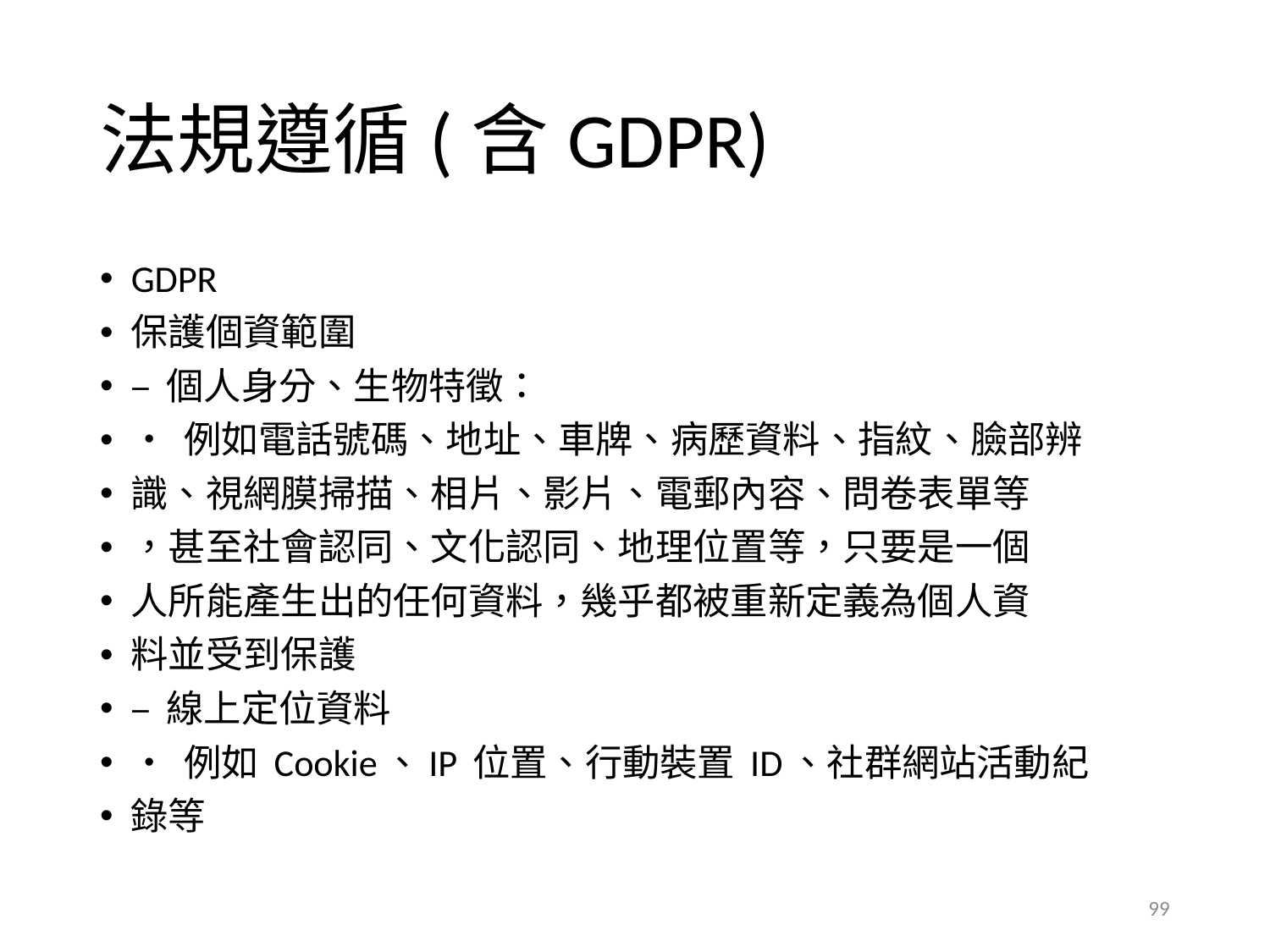

# 法規遵循(含GDPR)
GDPR
保護個資範圍
– 個人身分、生物特徵：
• 例如電話號碼、地址、車牌、病歷資料、指紋、臉部辨
識、視網膜掃描、相片、影片、電郵內容、問卷表單等
，甚至社會認同、文化認同、地理位置等，只要是一個
人所能產生出的任何資料，幾乎都被重新定義為個人資
料並受到保護
– 線上定位資料
• 例如 Cookie、IP 位置、行動裝置 ID、社群網站活動紀
錄等
99